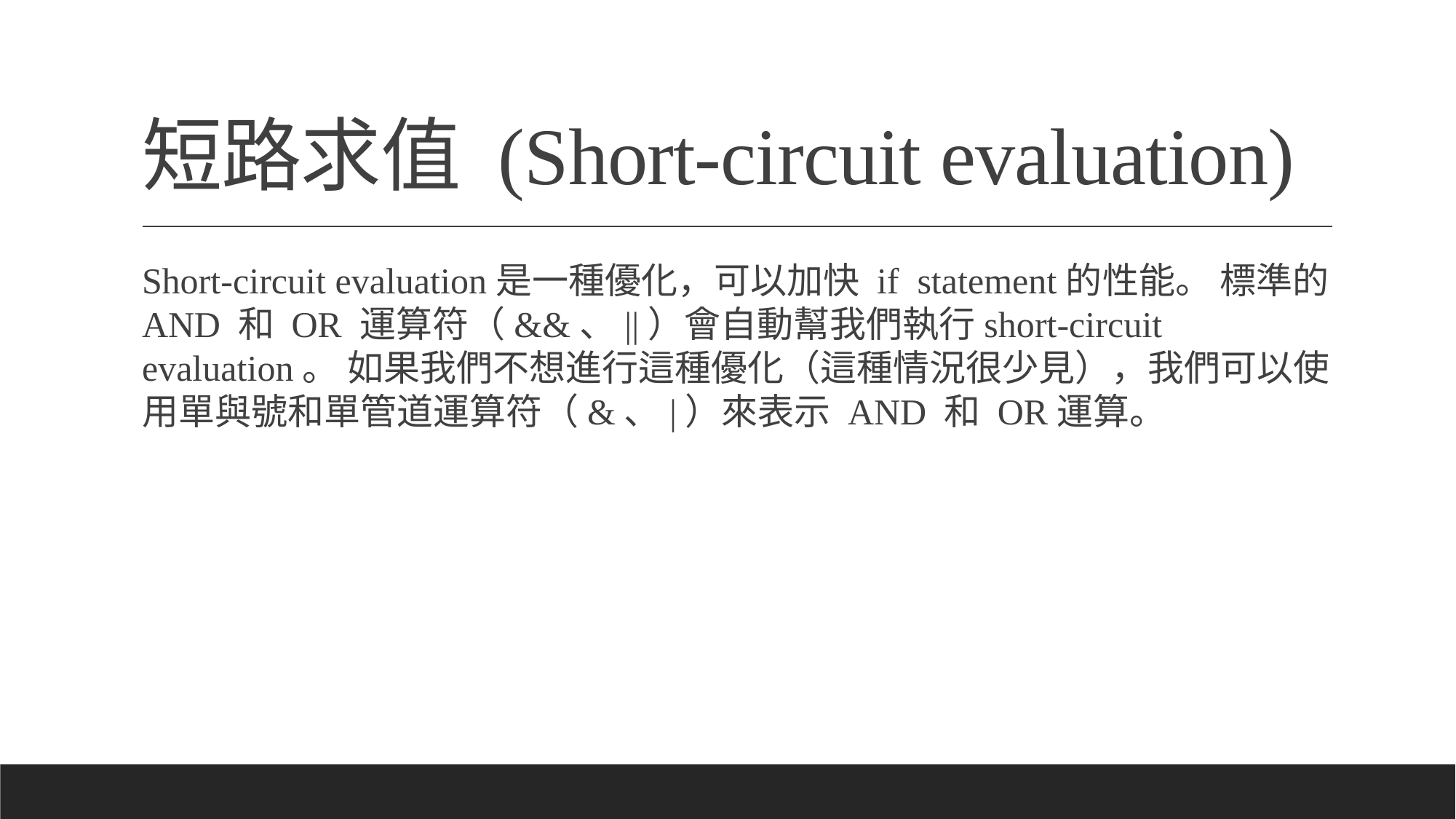

# 短路求值 (Short-circuit evaluation)
Short-circuit evaluation是一種優化，可以加快 if  statement的性能。 標準的 AND 和 OR 運算符（&&、||）會自動幫我們執行short-circuit evaluation。 如果我們不想進行這種優化（這種情況很少見），我們可以使用單與號和單管道運算符（&、|）來表示 AND 和 OR運算。